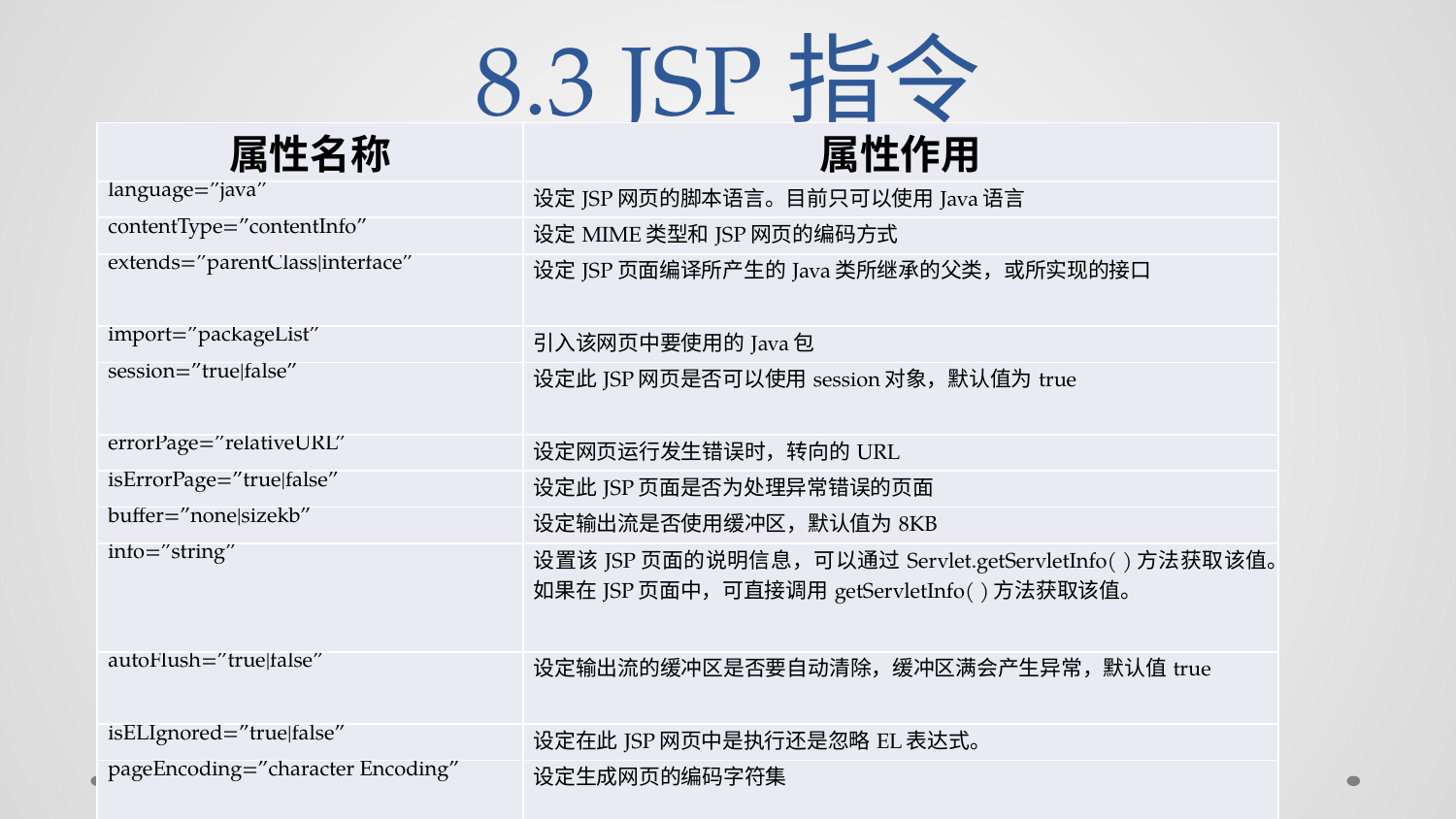

# 8.3 JSP指令
| 属性名称 | 属性作用 |
| --- | --- |
| language=”java” | 设定JSP网页的脚本语言。目前只可以使用Java语言 |
| contentType=”contentInfo” | 设定MIME类型和JSP网页的编码方式 |
| extends=”parentClass|interface” | 设定JSP页面编译所产生的Java类所继承的父类，或所实现的接口 |
| import=”packageList” | 引入该网页中要使用的Java包 |
| session=”true|false” | 设定此JSP网页是否可以使用session对象，默认值为true |
| errorPage=”relativeURL” | 设定网页运行发生错误时，转向的URL |
| isErrorPage=”true|false” | 设定此JSP页面是否为处理异常错误的页面 |
| buffer=”none|sizekb” | 设定输出流是否使用缓冲区，默认值为8KB |
| info=”string” | 设置该JSP页面的说明信息，可以通过Servlet.getServletInfo( )方法获取该值。如果在JSP页面中，可直接调用getServletInfo( )方法获取该值。 |
| autoFlush=”true|false” | 设定输出流的缓冲区是否要自动清除，缓冲区满会产生异常，默认值true |
| isELIgnored=”true|false” | 设定在此JSP网页中是执行还是忽略EL表达式。 |
| pageEncoding=”character Encoding” | 设定生成网页的编码字符集 |